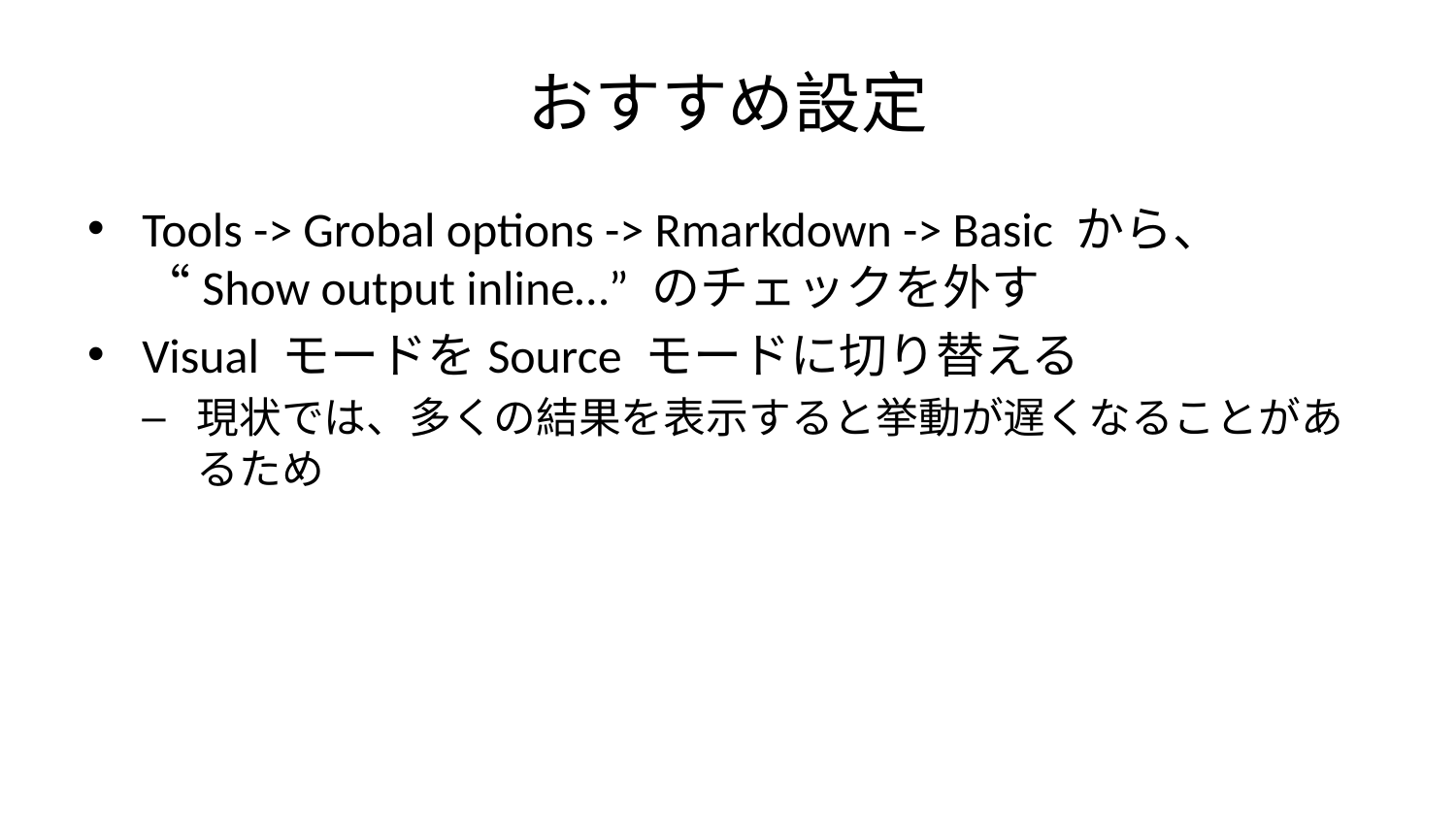

# おすすめ設定
Tools -> Grobal options -> Rmarkdown -> Basic から、 “Show output inline…” のチェックを外す
Visual モードをSource モードに切り替える
現状では、多くの結果を表示すると挙動が遅くなることがあるため